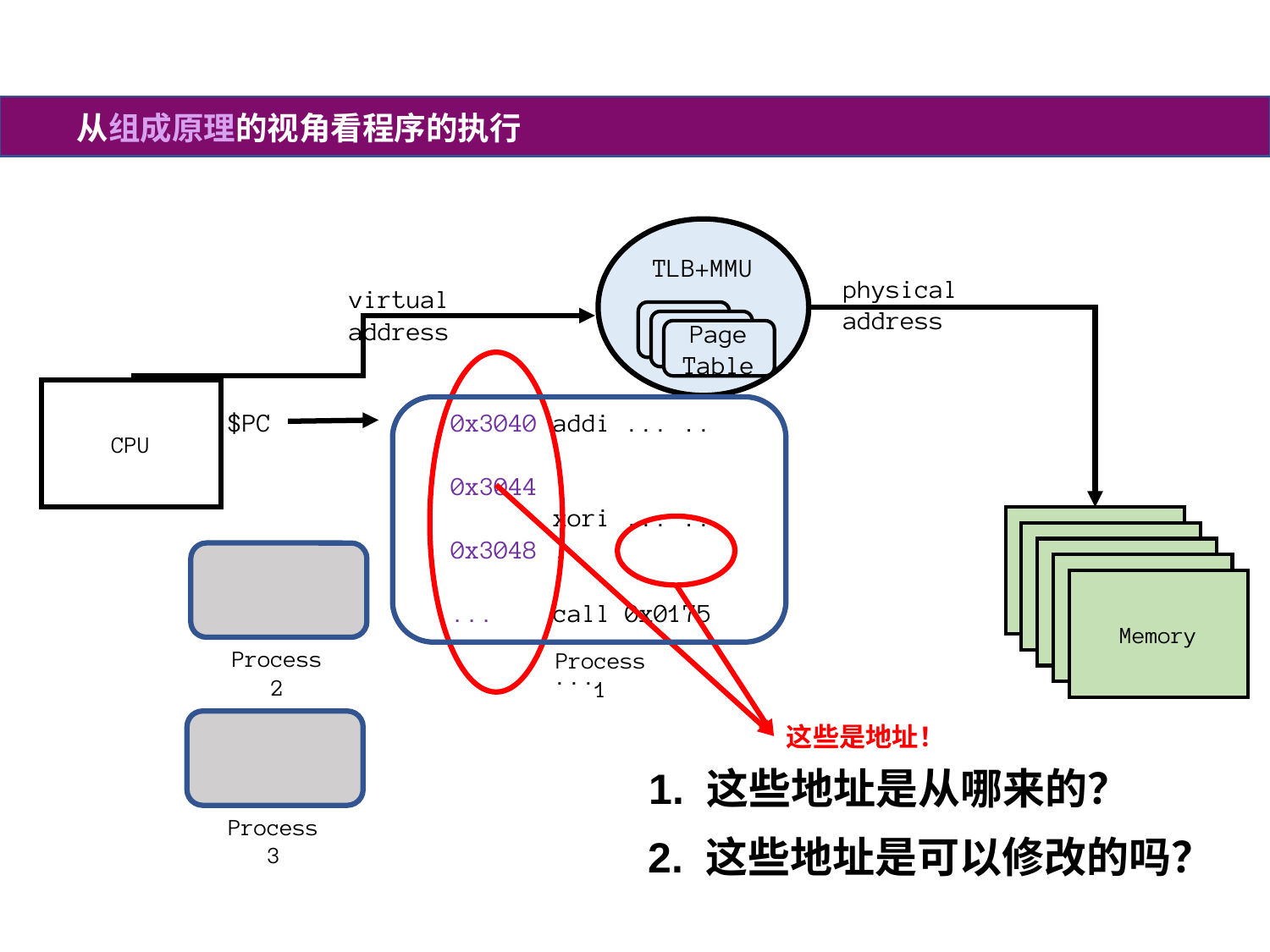

从组成原理的视角看程序的执行
TLB+MMU
physical address
virtual address
TLB
TLB
Page Table

CPU

$PC
addi ... ...

xori ... ...

call 0x0175

...
0x3040

0x3044

0x3048

...

Process 2

Memory
Process 1

Process 3
这些是地址！
1. 这些地址是从哪来的？
2. 这些地址是可以修改的吗？